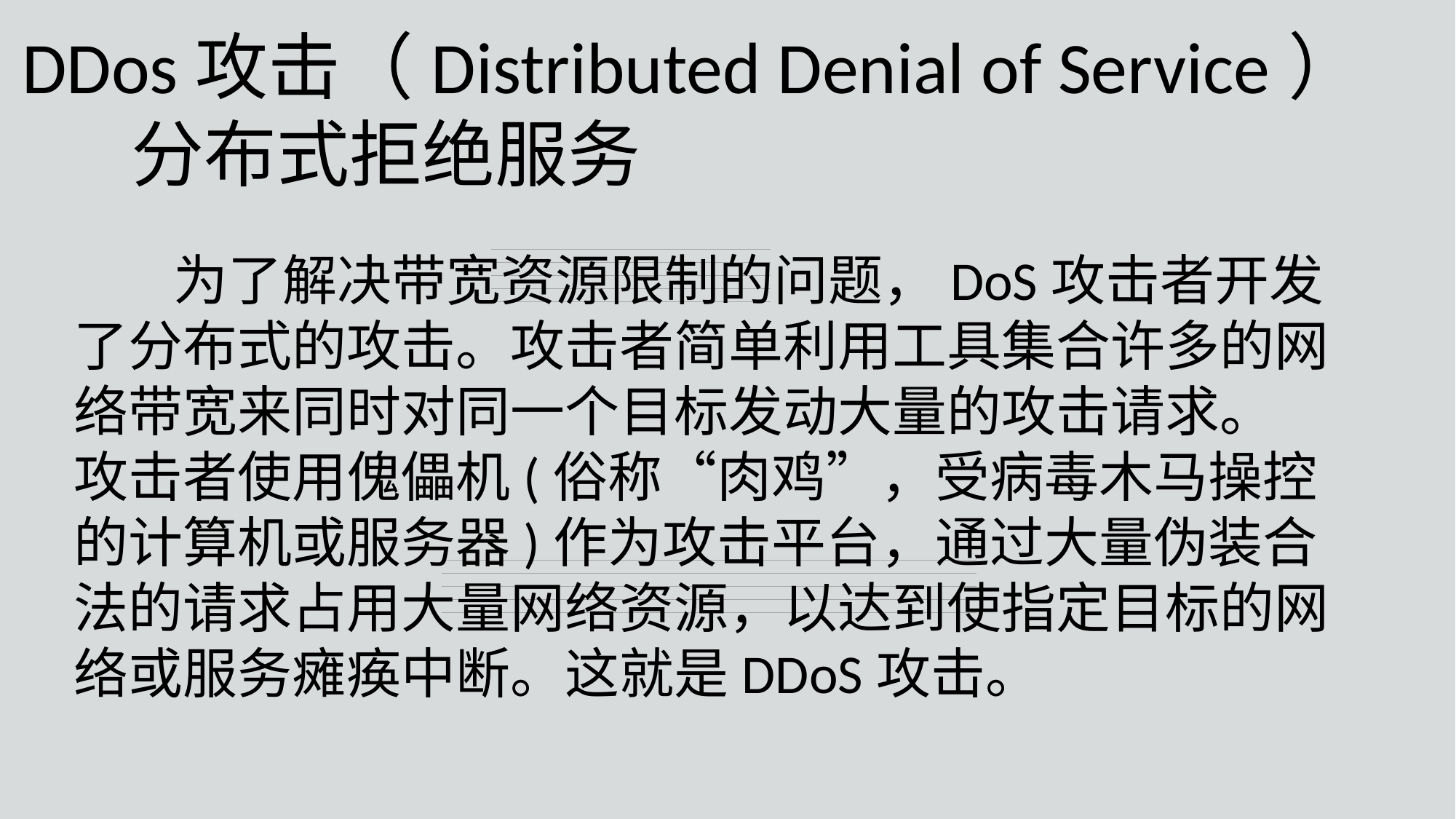

DDos攻击（Distributed Denial of Service）
	分布式拒绝服务
               为了解决带宽资源限制的问题，DoS攻击者开发了分布式的攻击。攻击者简单利用工具集合许多的网络带宽来同时对同一个目标发动大量的攻击请求。  攻击者使用傀儡机(俗称“肉鸡”，受病毒木马操控的计算机或服务器)作为攻击平台，通过大量伪装合法的请求占用大量网络资源，以达到使指定目标的网络或服务瘫痪中断。这就是DDoS攻击。